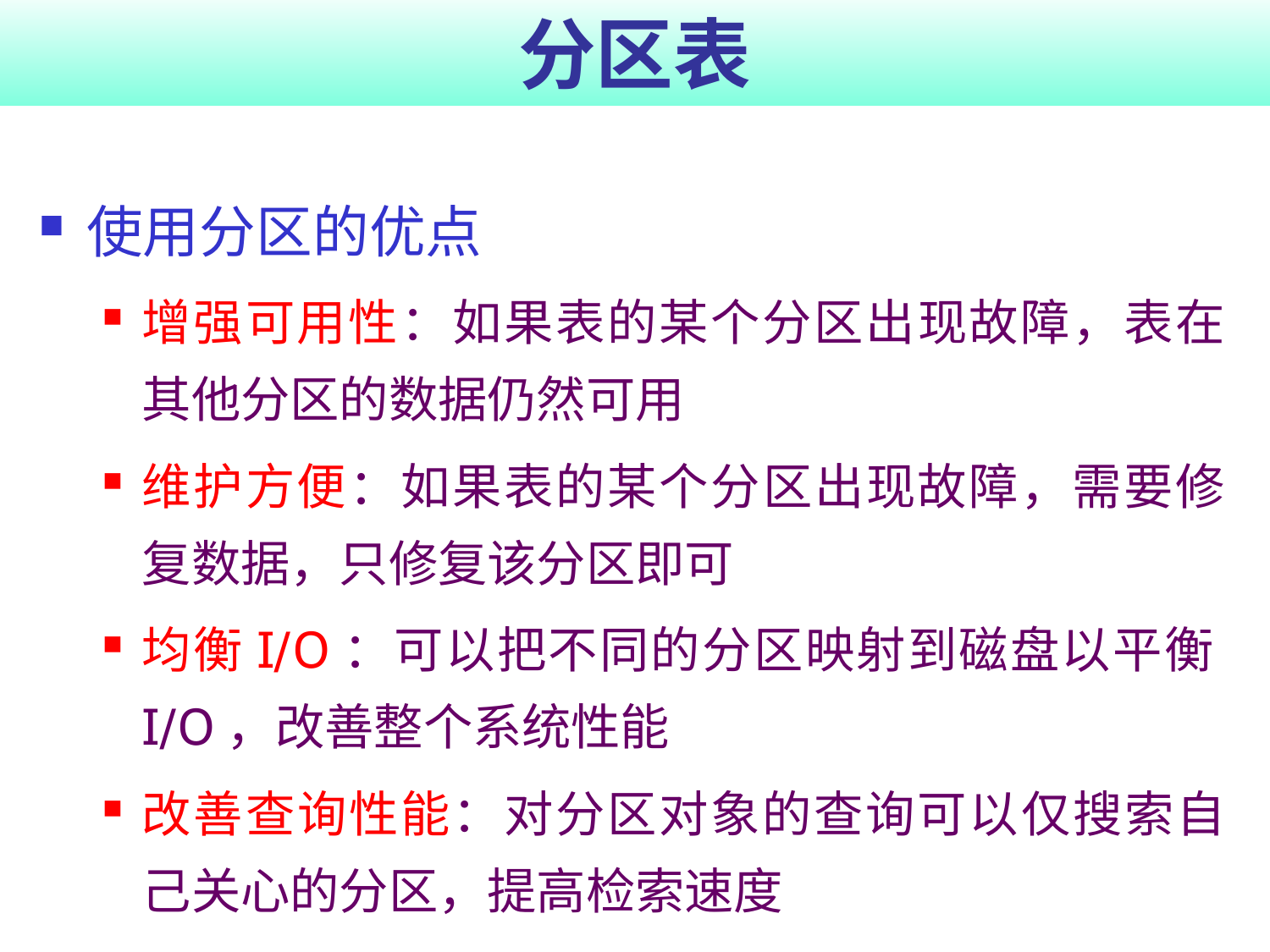

# 分区表
使用分区的优点
增强可用性：如果表的某个分区出现故障，表在其他分区的数据仍然可用
维护方便：如果表的某个分区出现故障，需要修复数据，只修复该分区即可
均衡I/O：可以把不同的分区映射到磁盘以平衡I/O，改善整个系统性能
改善查询性能：对分区对象的查询可以仅搜索自己关心的分区，提高检索速度